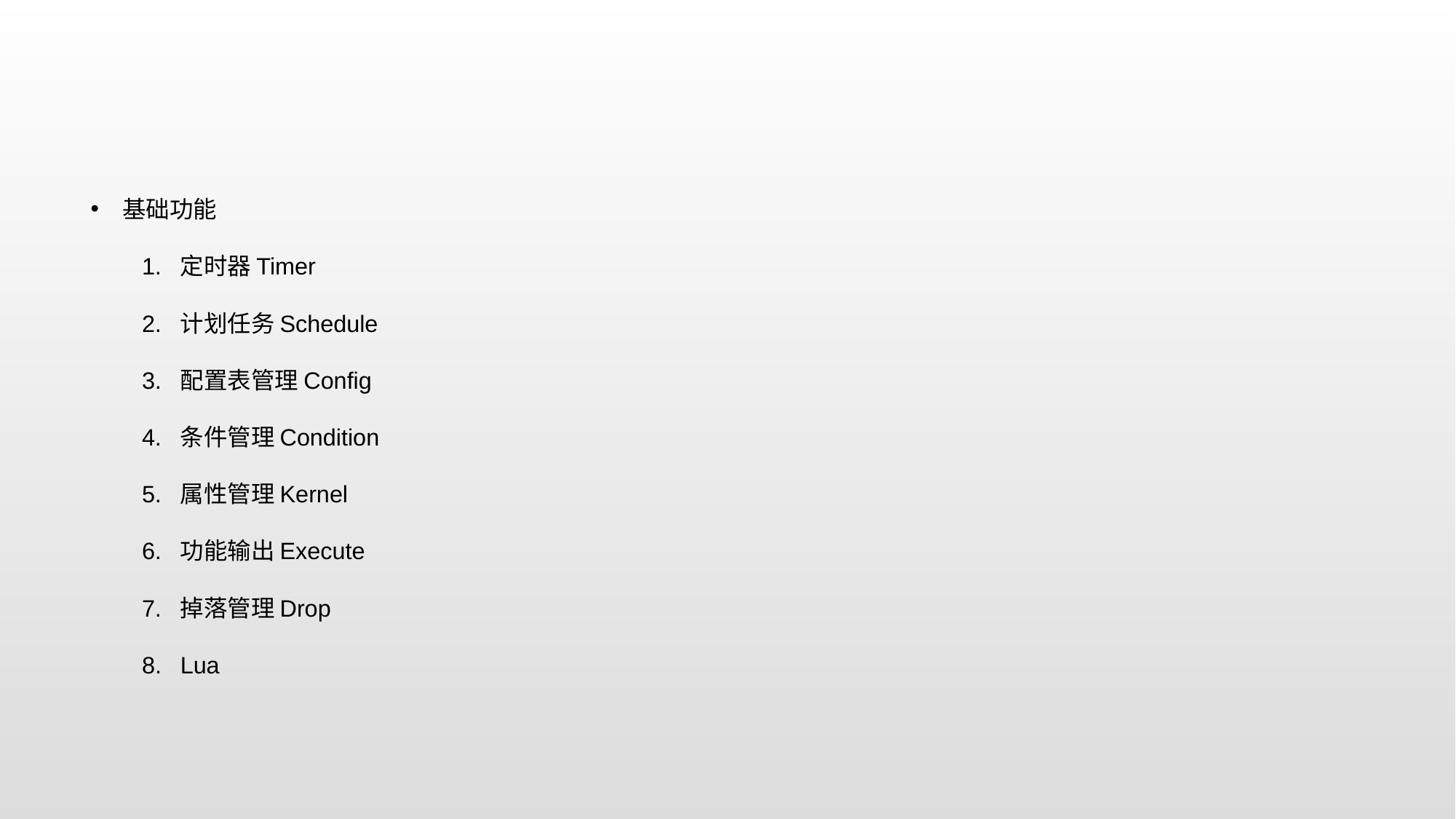

基础功能
定时器Timer
计划任务Schedule
配置表管理Config
条件管理Condition
属性管理Kernel
功能输出Execute
掉落管理Drop
Lua